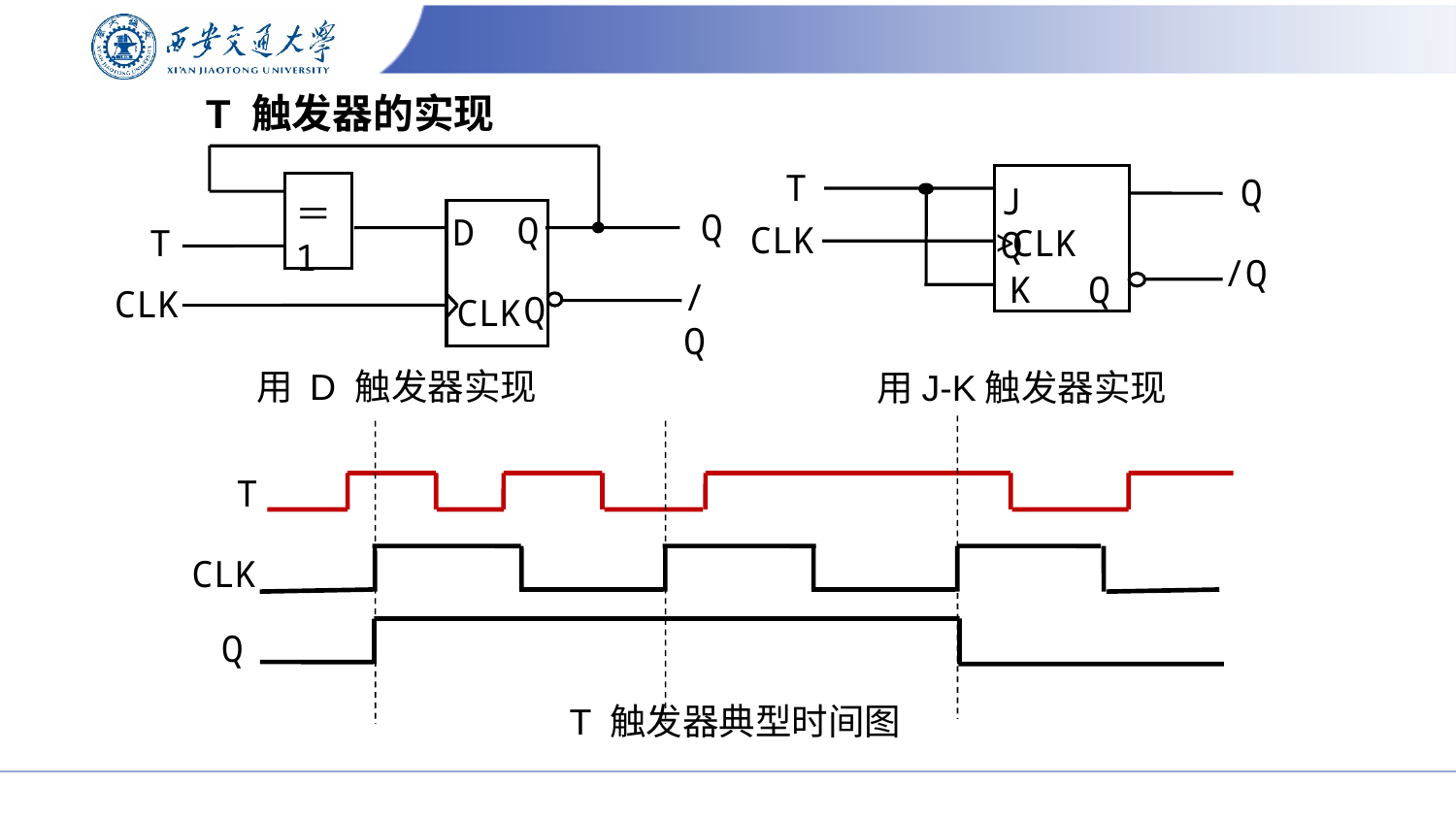

# T 触发器的实现

＝1

Q

Q
D
T

/Q
CLK
Q
CLK

用 D 触发器实现
T
Q

J    Q

CLK
>
 CLK

/Q
K
Q

用J-K触发器实现

T

CLK

Q

T 触发器典型时间图